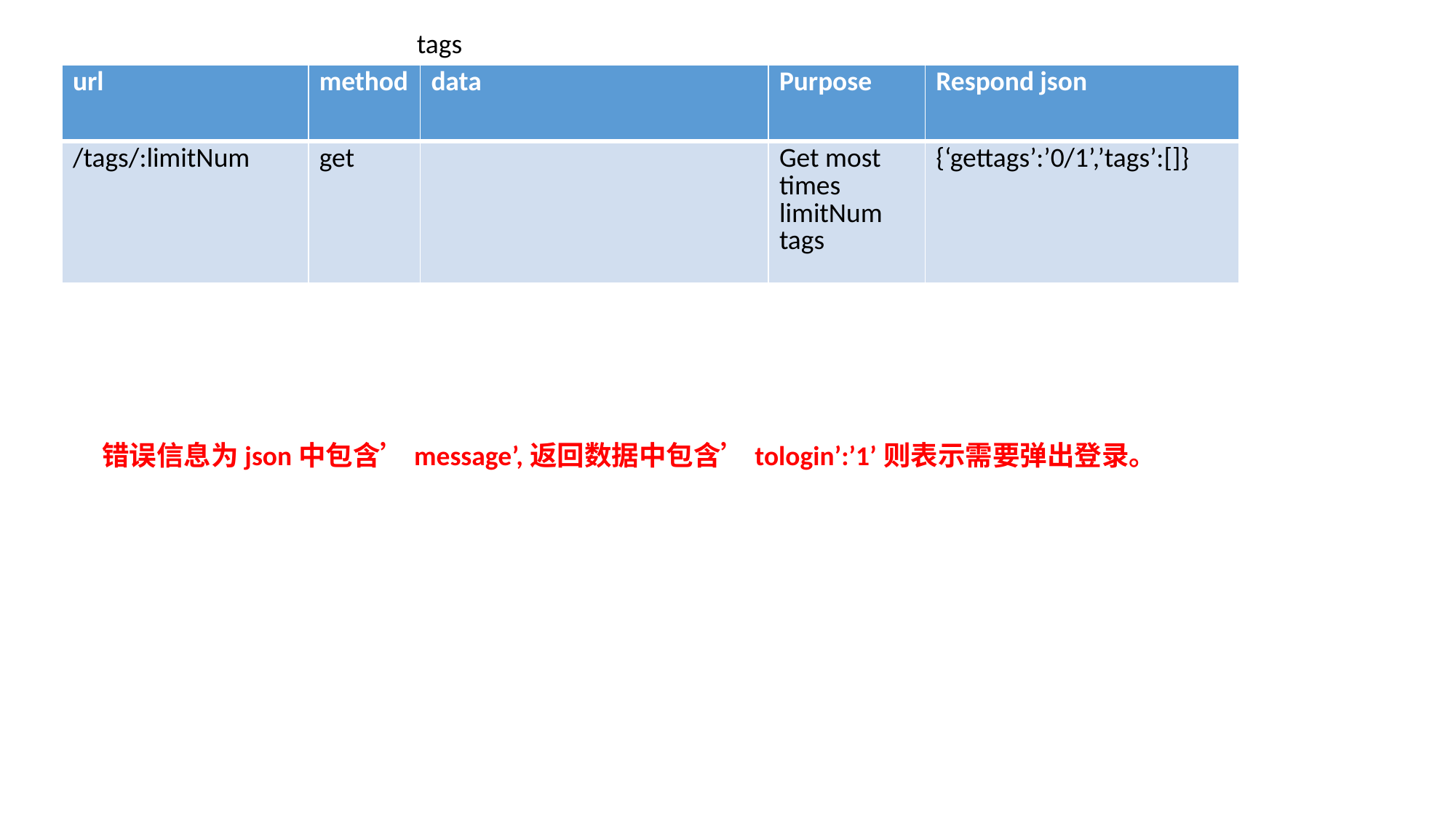

tags
| url | method | data | Purpose | Respond json |
| --- | --- | --- | --- | --- |
| /tags/:limitNum | get |  | Get most times limitNum tags | {‘gettags’:’0/1’,’tags’:[]} |
错误信息为json中包含’message’,返回数据中包含’tologin’:’1’则表示需要弹出登录。